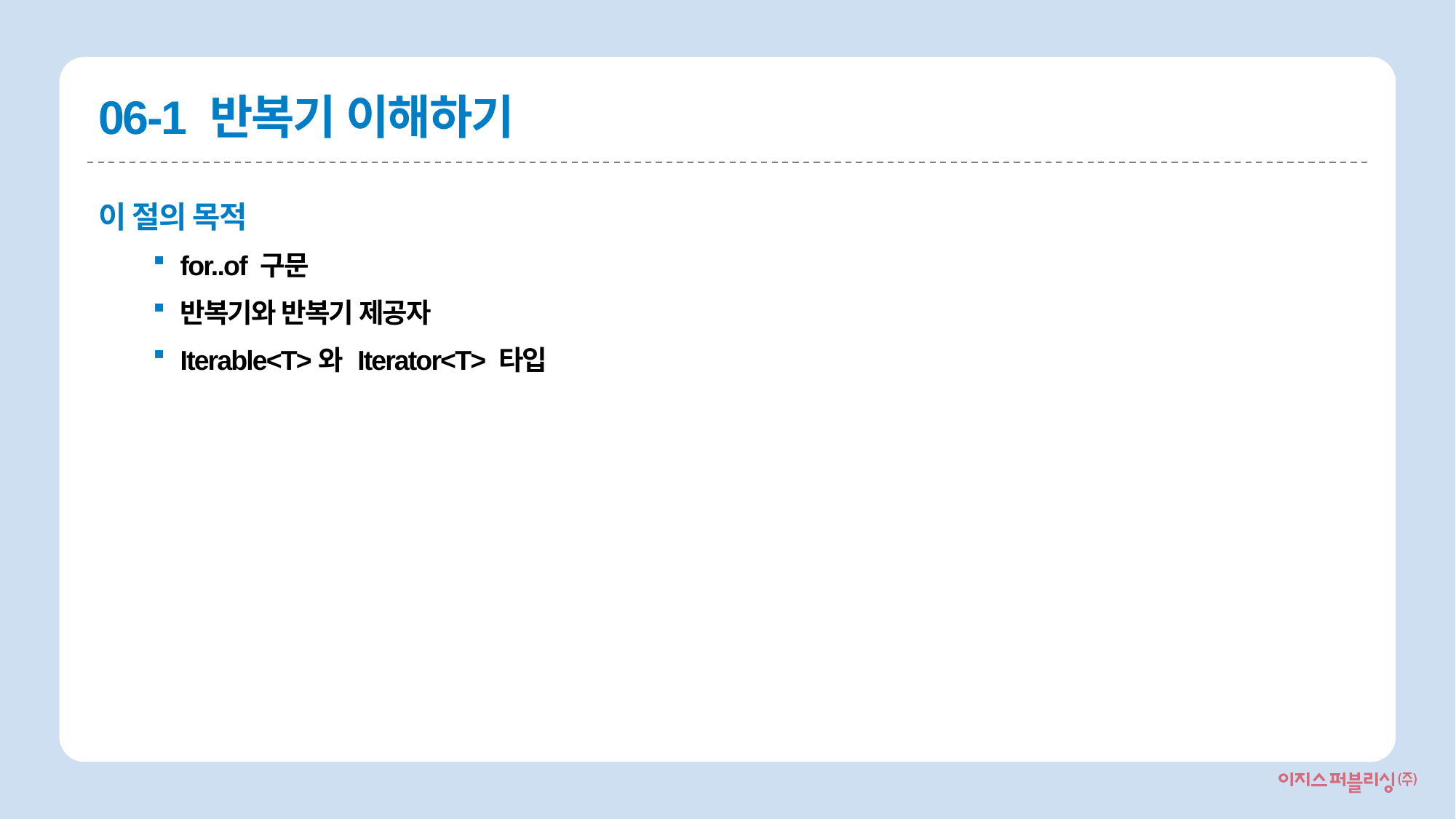

# 06-1 반복기 이해하기
이 절의 목적
for..of 구문
반복기와 반복기 제공자
Iterable<T>와 Iterator<T> 타입